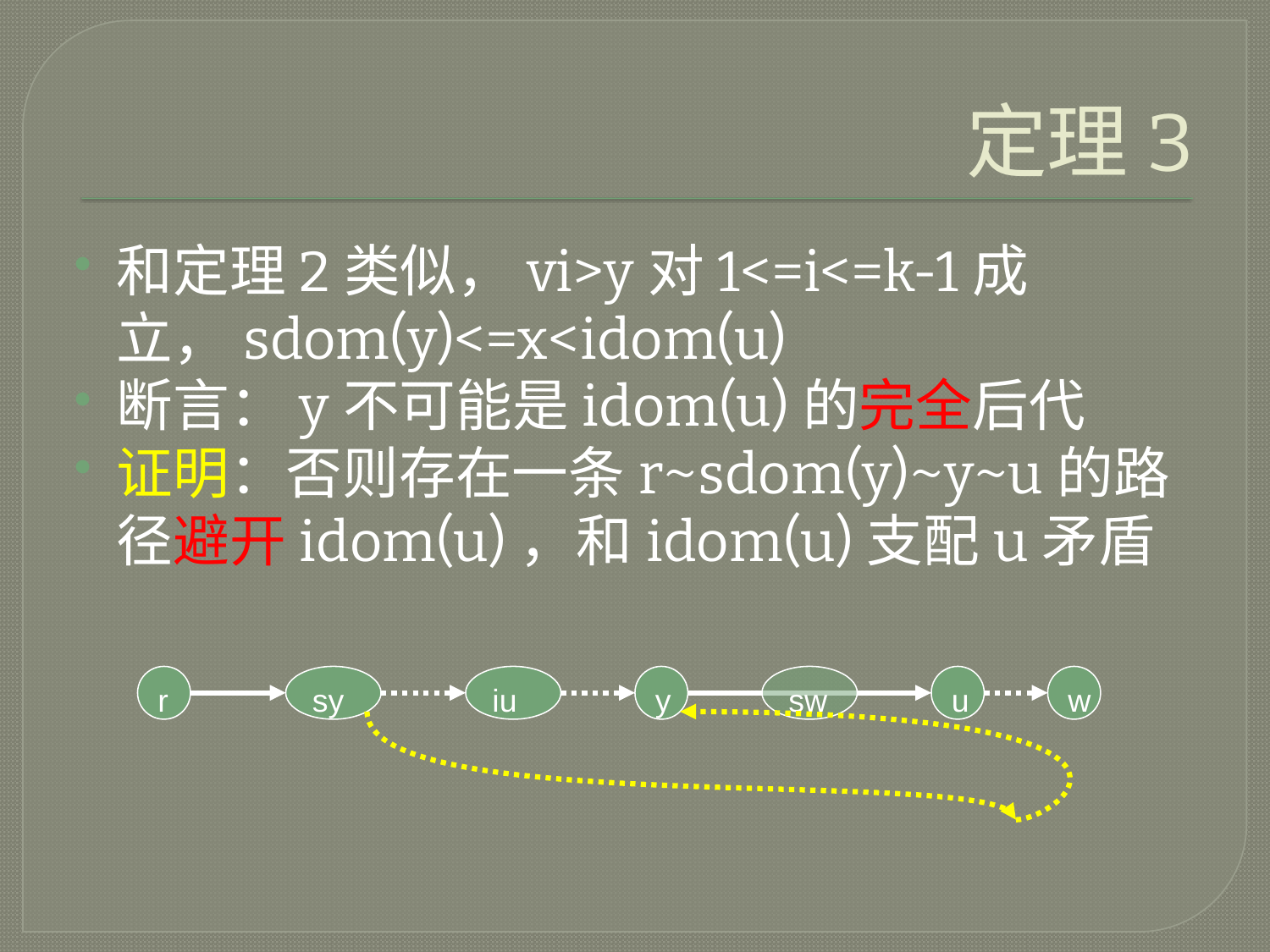

# 定理3
和定理2类似，vi>y对1<=i<=k-1成立，sdom(y)<=x<idom(u)
断言：y不可能是idom(u)的完全后代
证明：否则存在一条r~sdom(y)~y~u的路径避开idom(u)，和idom(u)支配u矛盾

r
sy
iu
y
sw
u
w